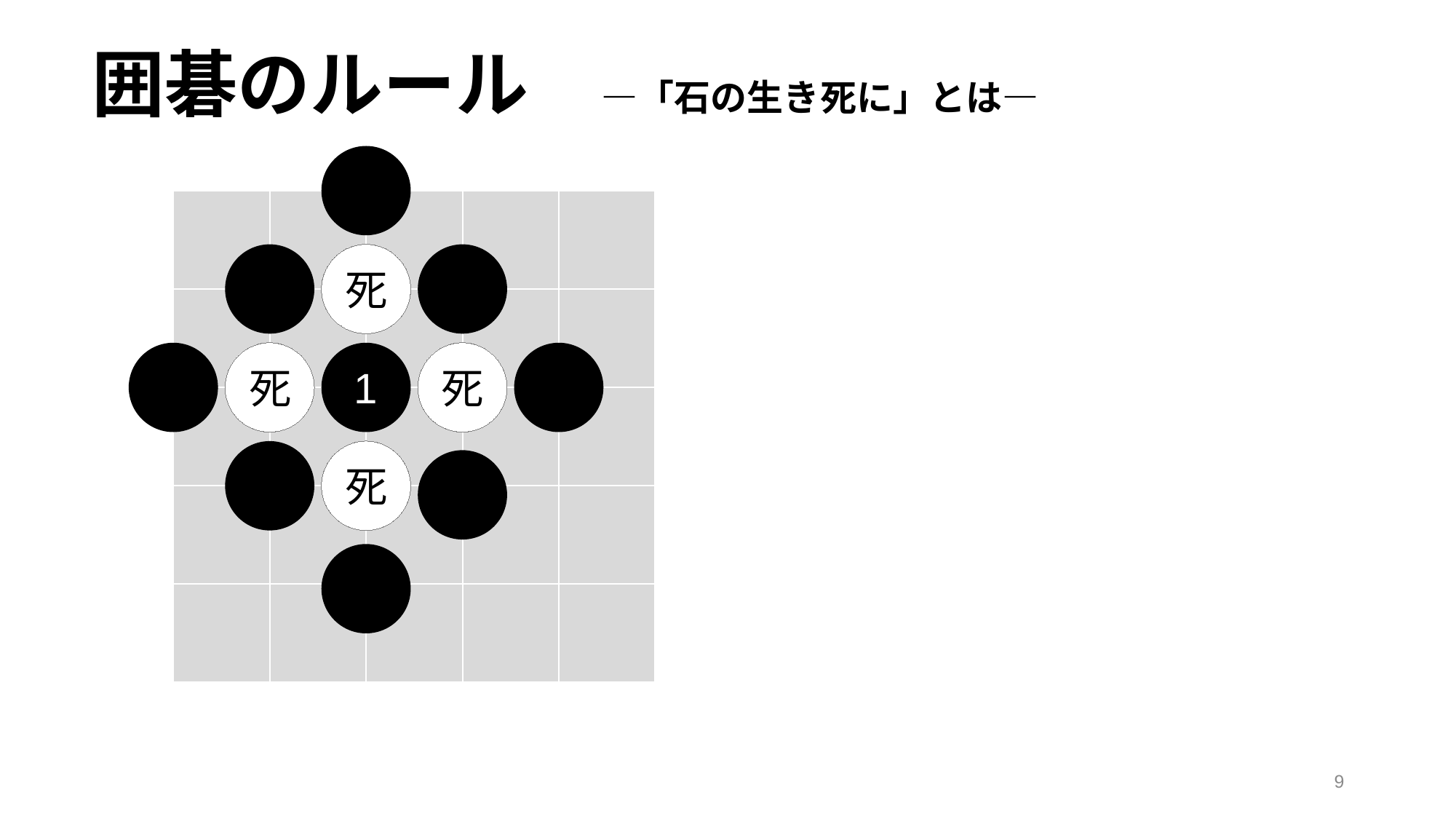

囲碁のルール　―「石の生き死に」とは―

死

1

死
死

死

9